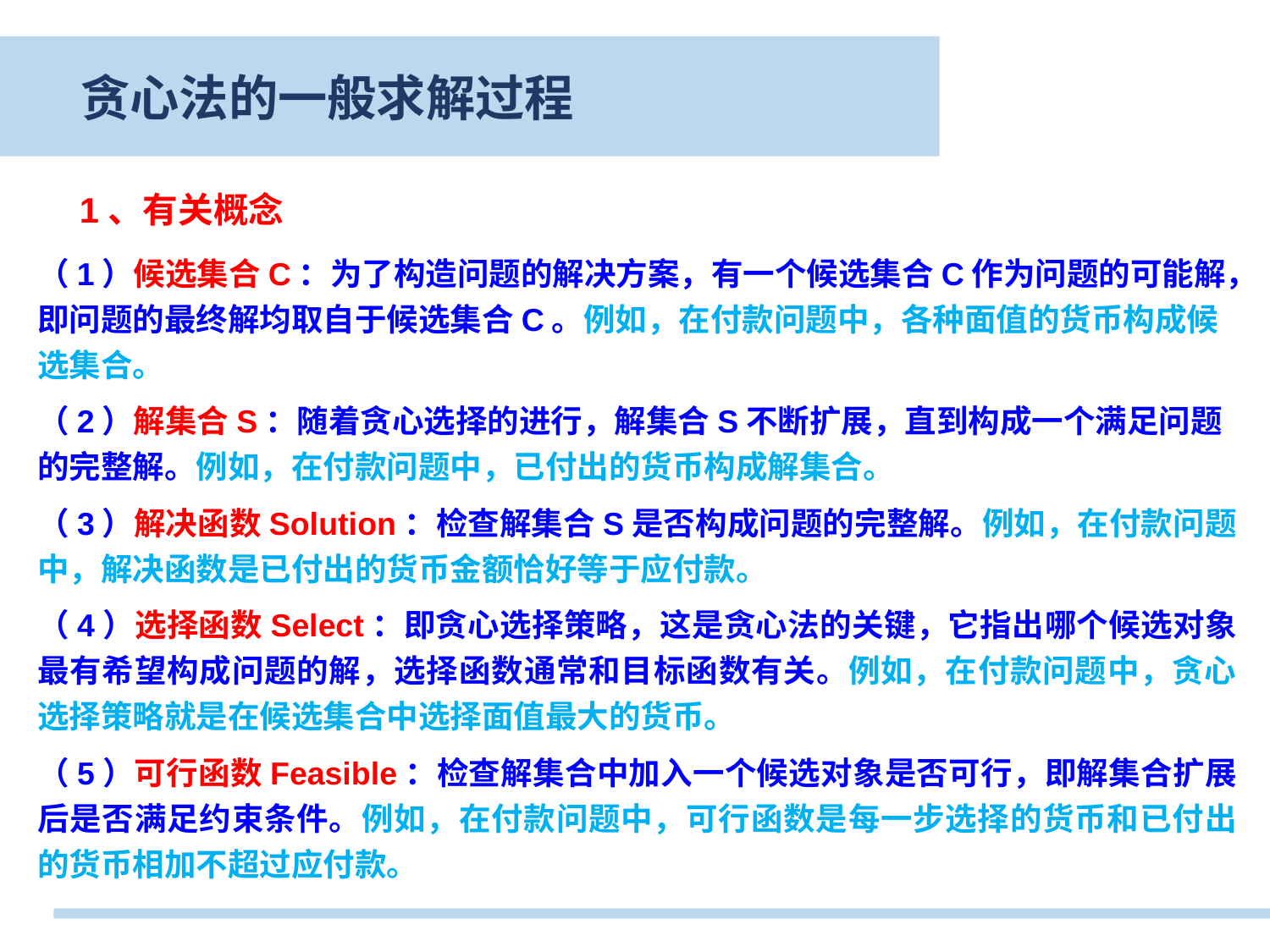

贪心法的一般求解过程
1、有关概念
（1）候选集合C：为了构造问题的解决方案，有一个候选集合C作为问题的可能解，即问题的最终解均取自于候选集合C。例如，在付款问题中，各种面值的货币构成候选集合。
（2）解集合S：随着贪心选择的进行，解集合S不断扩展，直到构成一个满足问题的完整解。例如，在付款问题中，已付出的货币构成解集合。
（3）解决函数Solution：检查解集合S是否构成问题的完整解。例如，在付款问题中，解决函数是已付出的货币金额恰好等于应付款。
（4）选择函数Select：即贪心选择策略，这是贪心法的关键，它指出哪个候选对象最有希望构成问题的解，选择函数通常和目标函数有关。例如，在付款问题中，贪心选择策略就是在候选集合中选择面值最大的货币。
（5）可行函数Feasible：检查解集合中加入一个候选对象是否可行，即解集合扩展后是否满足约束条件。例如，在付款问题中，可行函数是每一步选择的货币和已付出的货币相加不超过应付款。